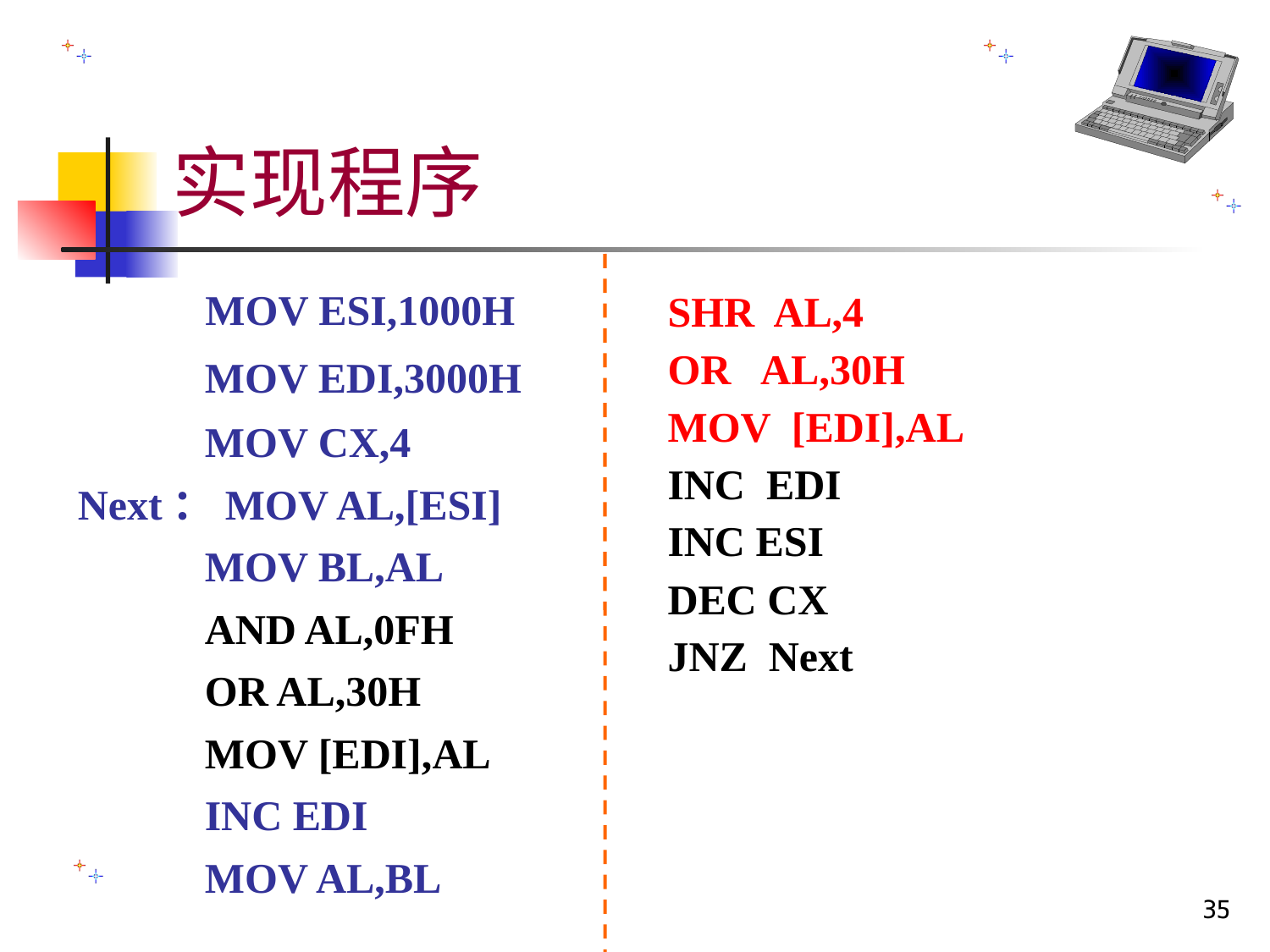

# 实现程序

         MOV ESI,1000H
            MOV EDI,3000H
            MOV CX,4
Next：MOV AL,[ESI]
            MOV BL,AL
            AND AL,0FH
            OR AL,30H
            MOV [EDI],AL
            INC EDI
            MOV AL,BL
SHR  AL,4
OR   AL,30H
MOV  [EDI],AL
INC  EDI
INC ESI
DEC CX
JNZ  Next
35